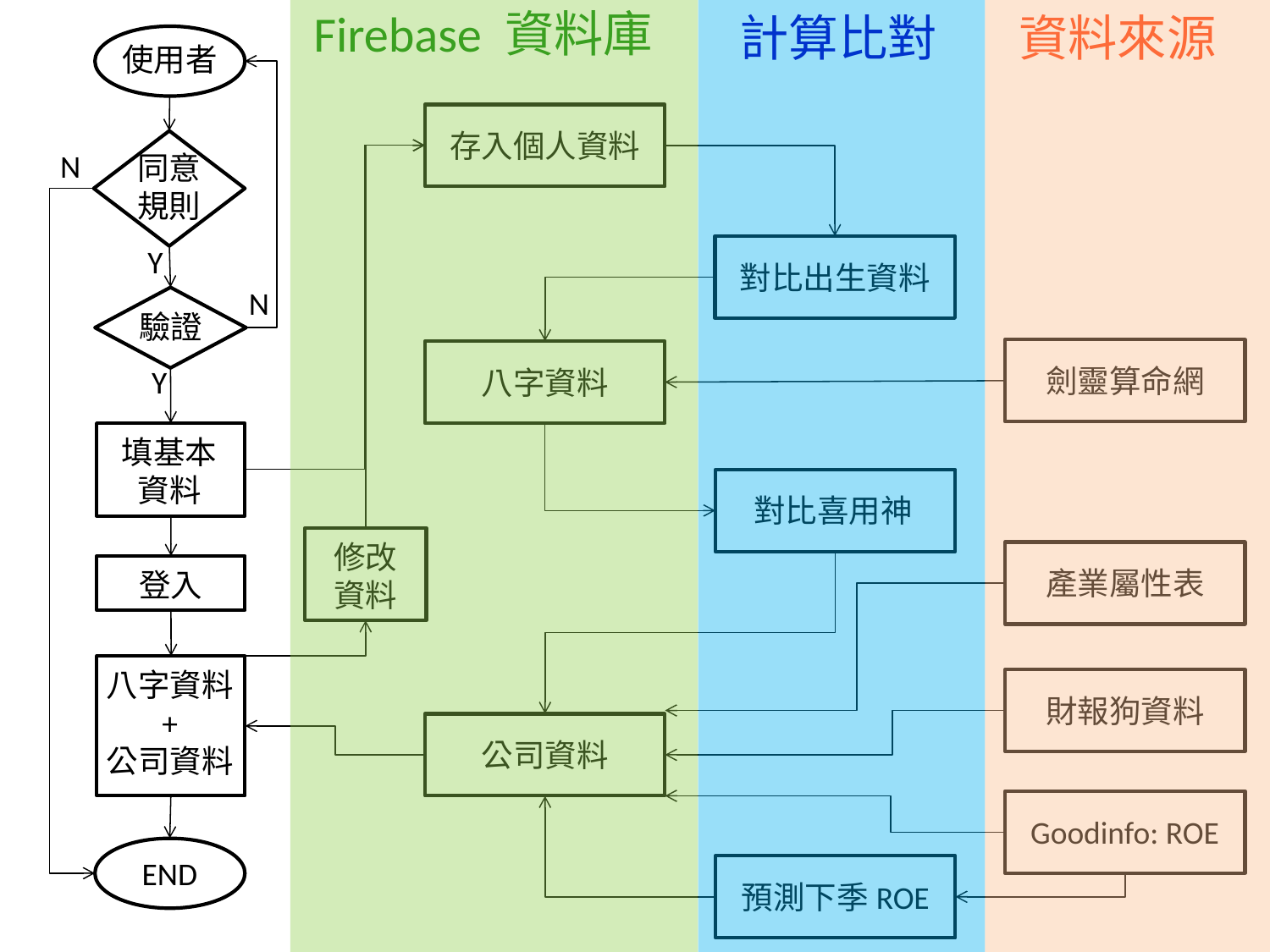

Firebase 資料庫
計算比對
資料來源

使用者

存入個人資料

N
同意
規則

Y

對比出生資料

N

驗證

劍靈算命網
Y
八字資料

填基本
資料

對比喜用神

修改
資料

產業屬性表
登入

八字資料
+
公司資料

財報狗資料

公司資料

Goodinfo: ROE

END

預測下季ROE